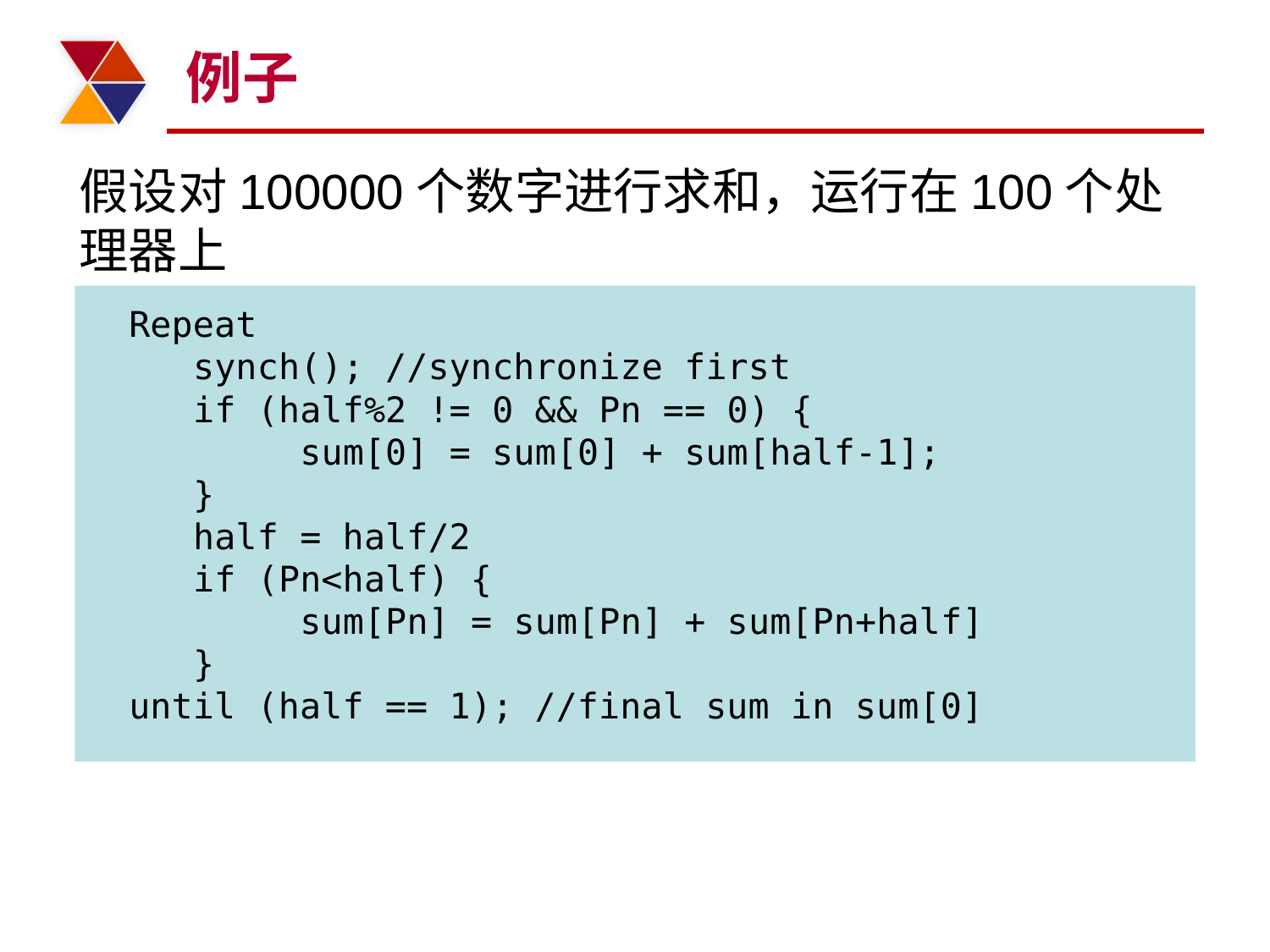

# 例子
假设对100000个数字进行求和，运行在100个处理器上

Repeat
   synch(); //synchronize first
   if (half%2 != 0 && Pn == 0) {
        sum[0] = sum[0] + sum[half-1];
   }
   half = half/2
   if (Pn<half) {
        sum[Pn] = sum[Pn] + sum[Pn+half]
   }
until (half == 1); //final sum in sum[0]